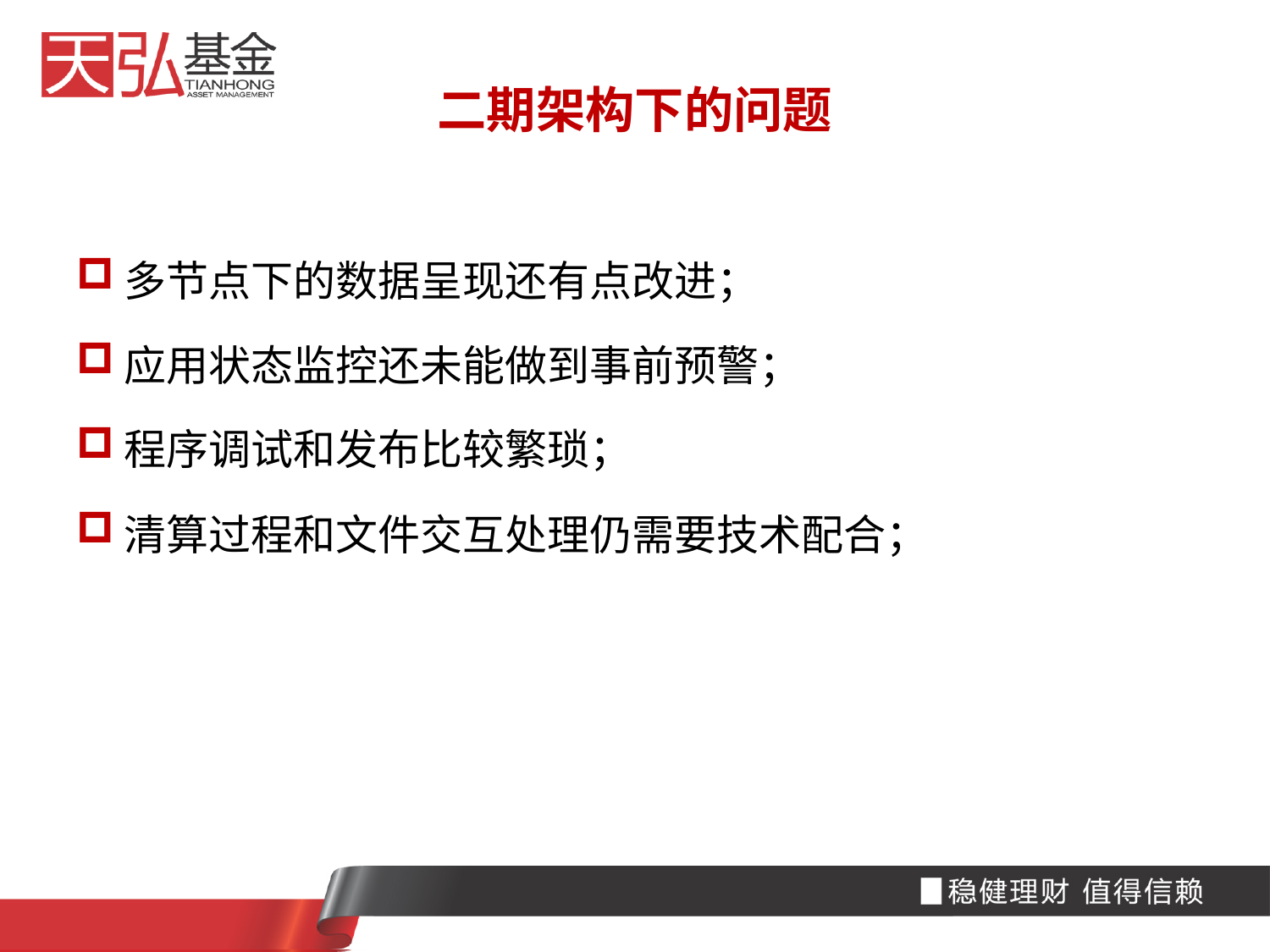

# 二期架构下的问题
多节点下的数据呈现还有点改进；
应用状态监控还未能做到事前预警；
程序调试和发布比较繁琐；
清算过程和文件交互处理仍需要技术配合；